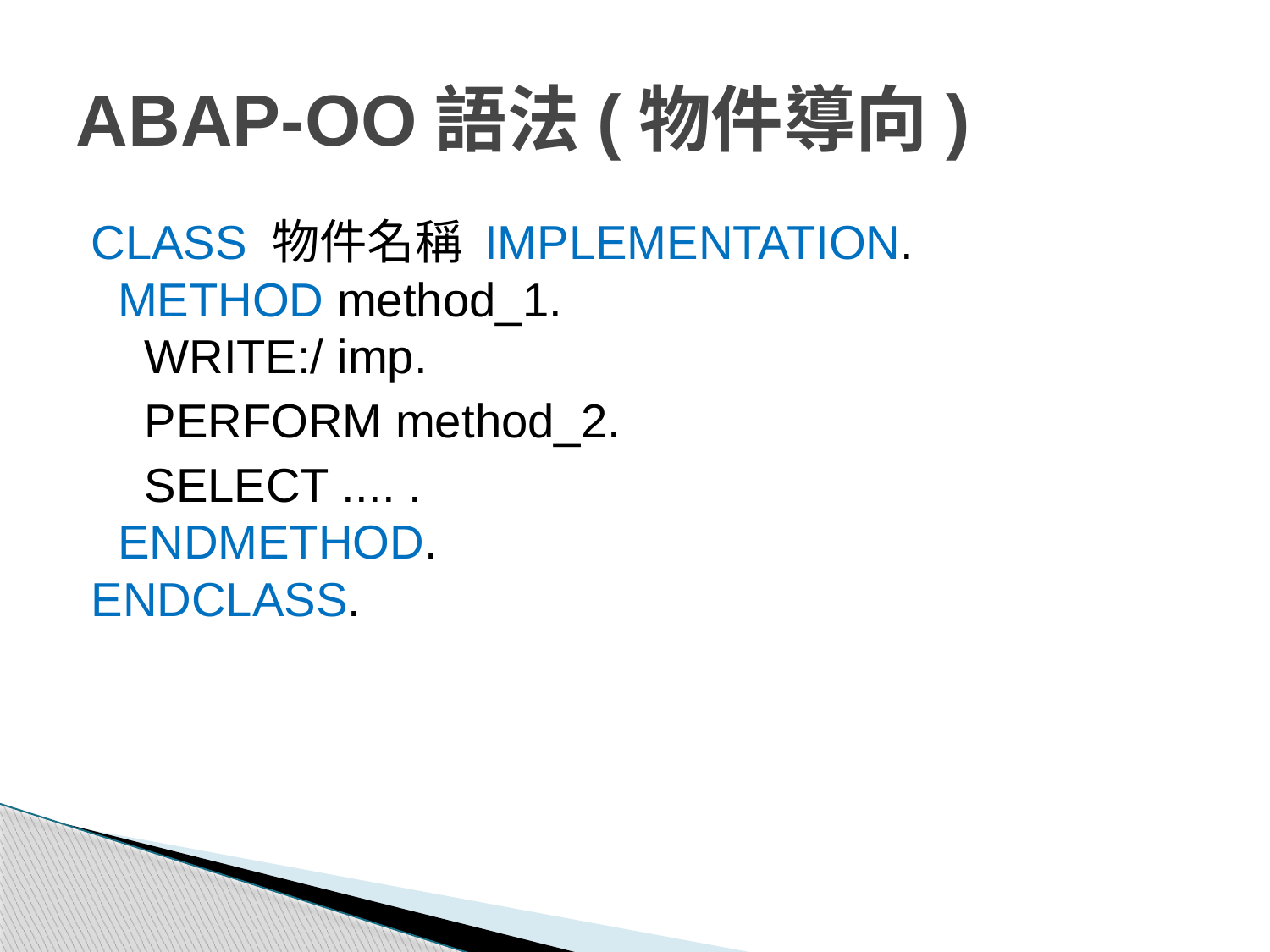

# ABAP-OO語法(物件導向)
CLASS 物件名稱 IMPLEMENTATION.
  METHOD method_1.
    WRITE:/ imp.
    PERFORM method_2.
    SELECT .... .
  ENDMETHOD.
ENDCLASS.